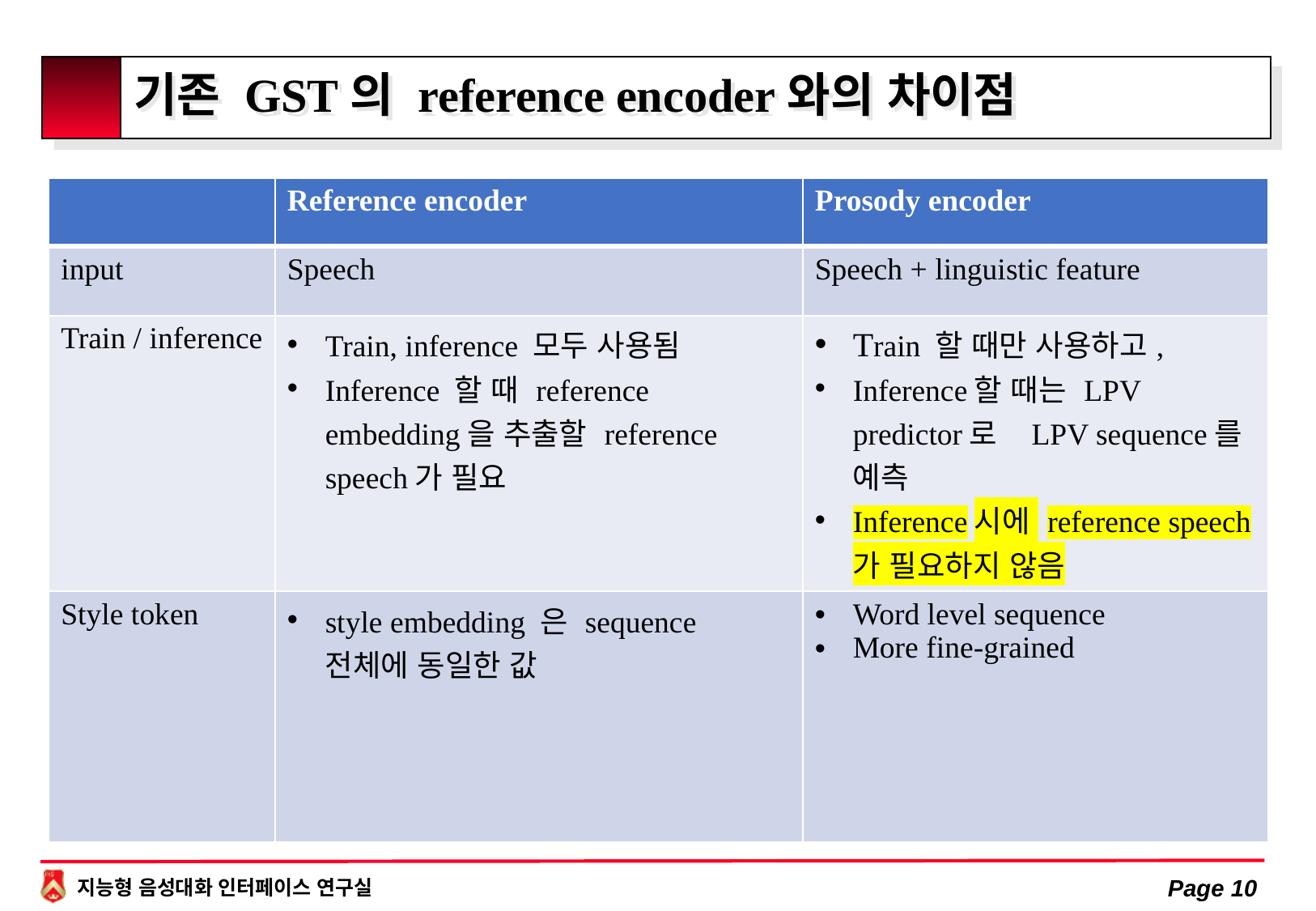

# 기존 GST의 reference encoder와의 차이점
|  | Reference encoder | Prosody encoder |
| --- | --- | --- |
| input | Speech | Speech + linguistic feature |
| Train / inference | Train, inference 모두 사용됨 Inference 할 때 reference embedding을 추출할 reference speech가 필요 | Train 할 때만 사용하고, Inference할 때는 LPV predictor로 LPV sequence를 예측 Inference시에 reference speech가 필요하지 않음 |
| Style token | style embedding 은 sequence 전체에 동일한 값 | Word level sequence More fine-grained |
Page 10